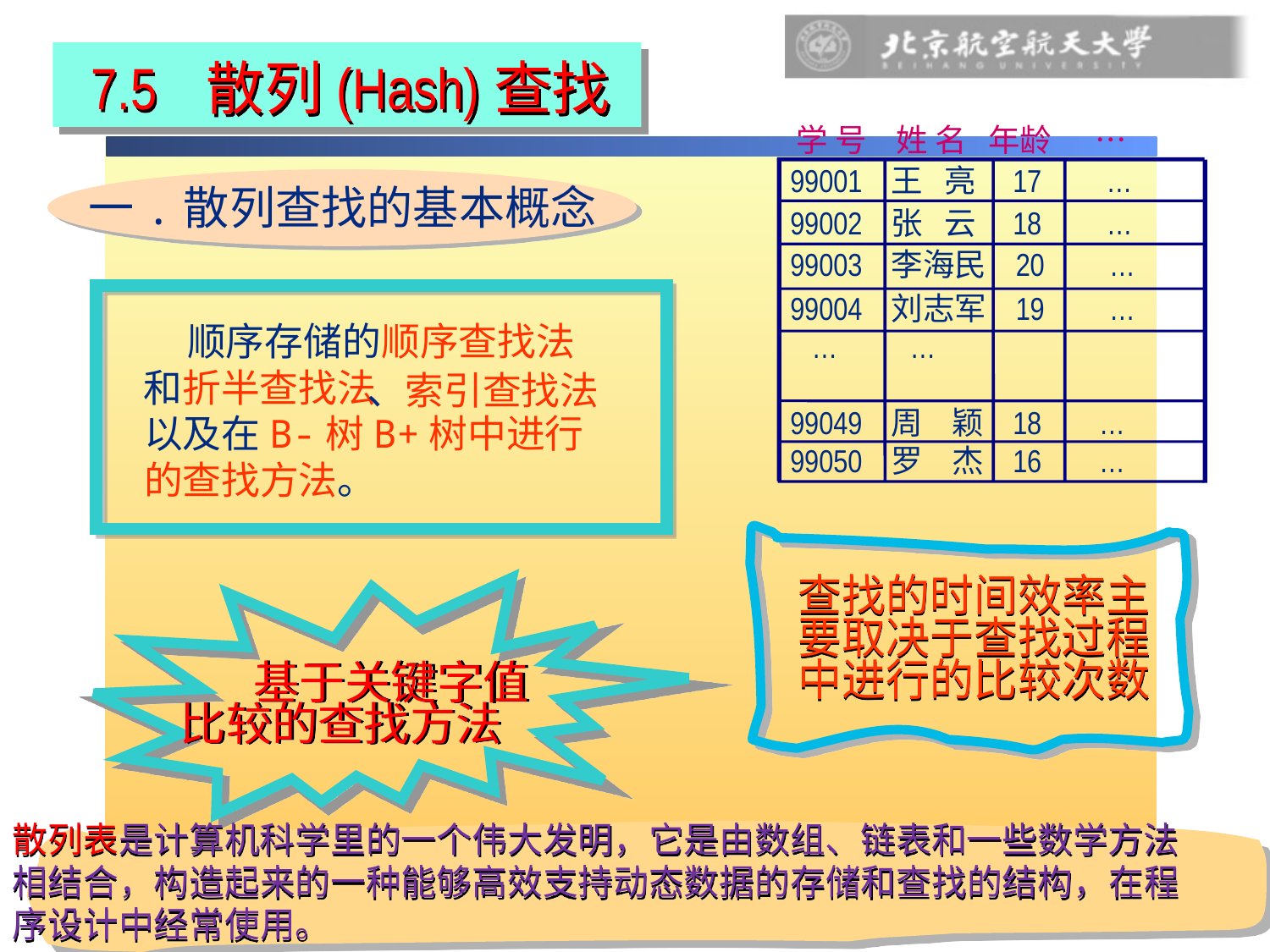

7.5 散列(Hash)查找
学 号    姓 名   年龄      …
99001   王   亮    17         …
99002   张   云    18         …
99003   李海民   20         …
99004   刘志军   19         …
   …          …

99049   周    颖   18        …
99050   罗    杰   16        …

一.散列查找的基本概念

    顺序存储的顺序查找法
和折半查找法
            、索引查找法
以及在B-树B+树中进行
的查找方法。

查找的时间效率主
要取决于查找过程
中进行的比较次数

      基于关键字值
比较的查找方法
散列表是计算机科学里的一个伟大发明，它是由数组、链表和一些数学方法相结合，构造起来的一种能够高效支持动态数据的存储和查找的结构，在程序设计中经常使用。